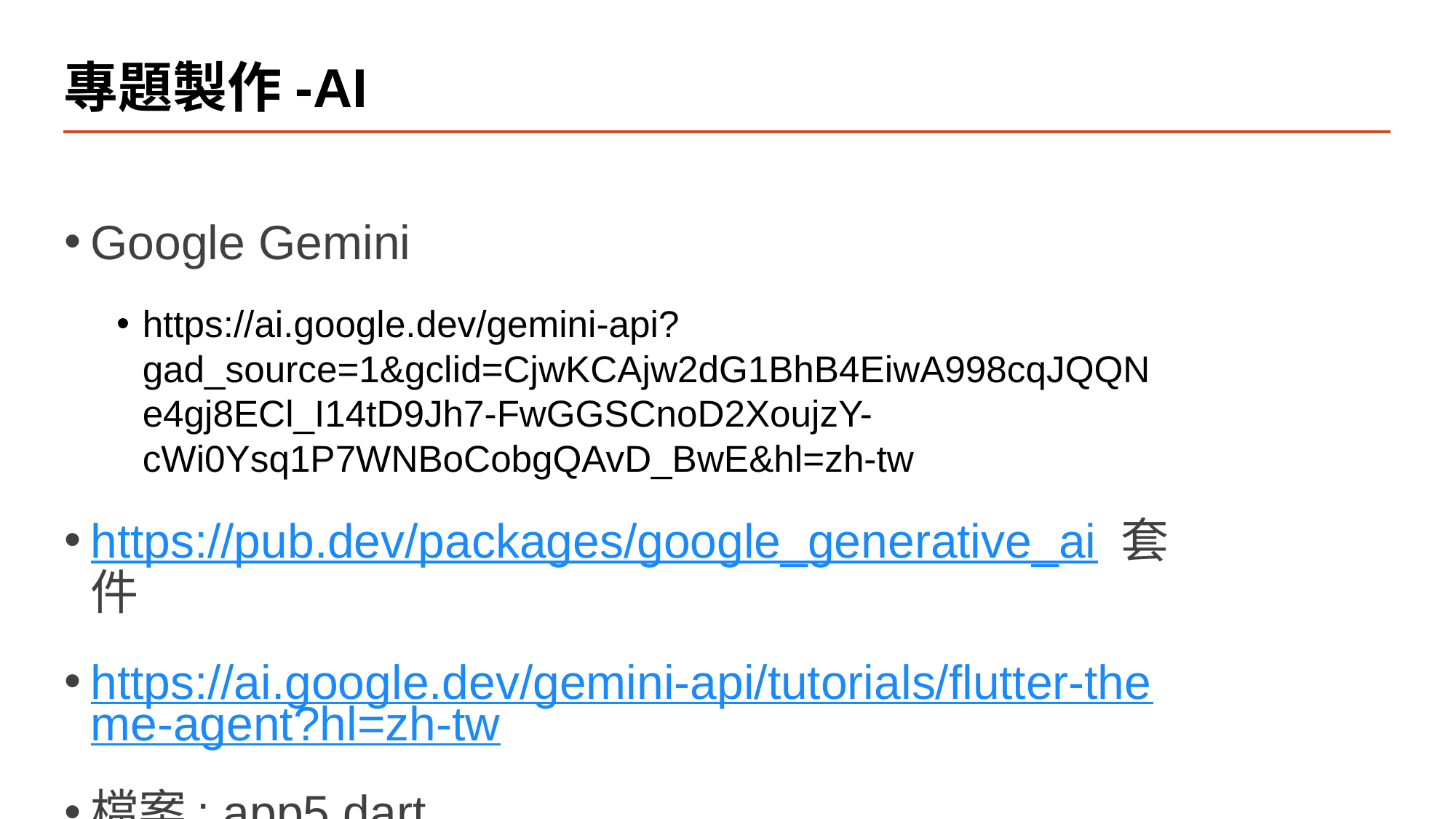

# 專題製作-AI
Google Gemini
https://ai.google.dev/gemini-api?gad_source=1&gclid=CjwKCAjw2dG1BhB4EiwA998cqJQQNe4gj8ECl_I14tD9Jh7-FwGGSCnoD2XoujzY-cWi0Ysq1P7WNBoCobgQAvD_BwE&hl=zh-tw
https://pub.dev/packages/google_generative_ai 套件
https://ai.google.dev/gemini-api/tutorials/flutter-theme-agent?hl=zh-tw
檔案: app5.dart